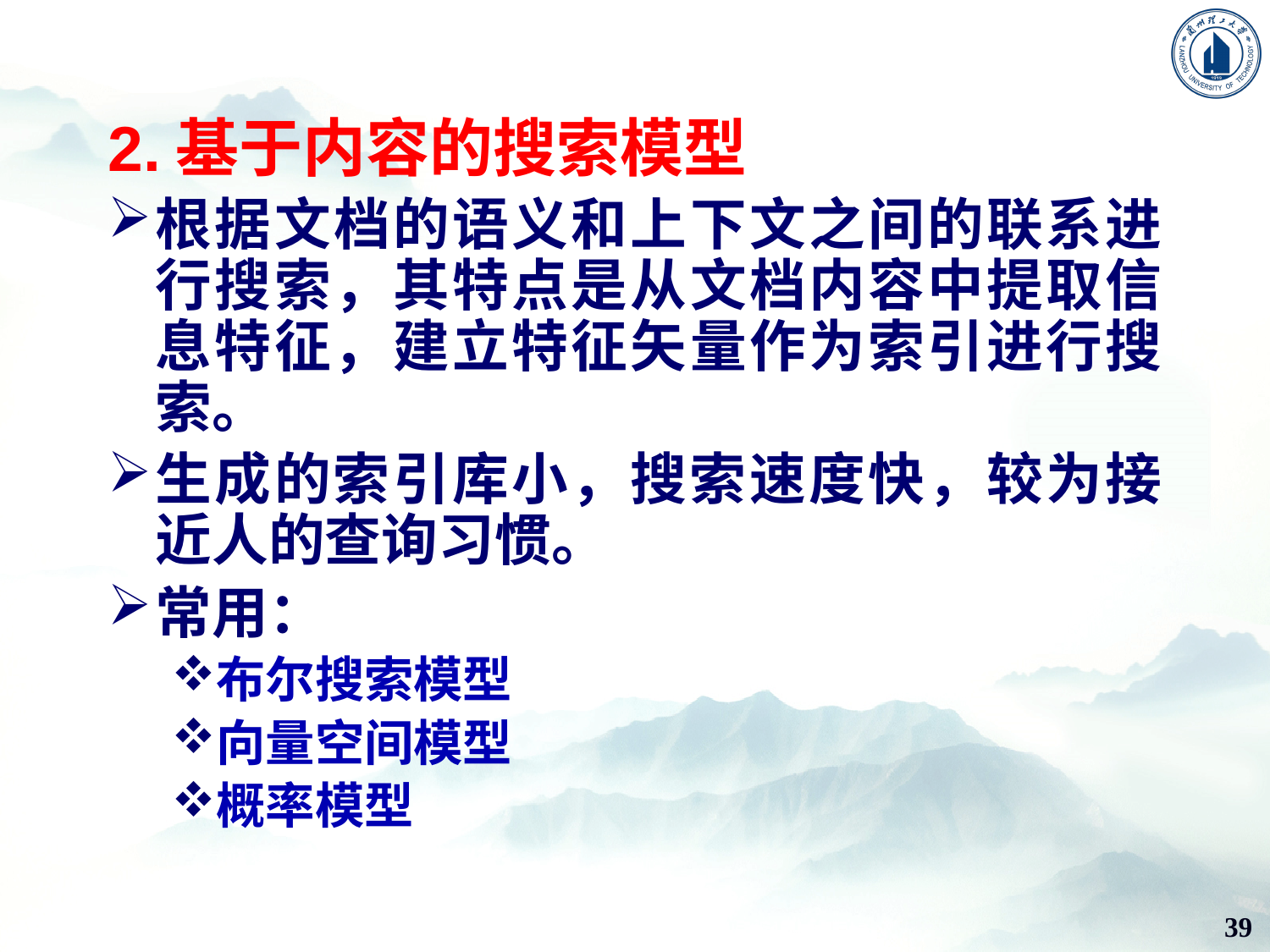

2.基于内容的搜索模型
根据文档的语义和上下文之间的联系进行搜索，其特点是从文档内容中提取信息特征，建立特征矢量作为索引进行搜索。
生成的索引库小，搜索速度快，较为接近人的查询习惯。
常用：
布尔搜索模型
向量空间模型
概率模型

39